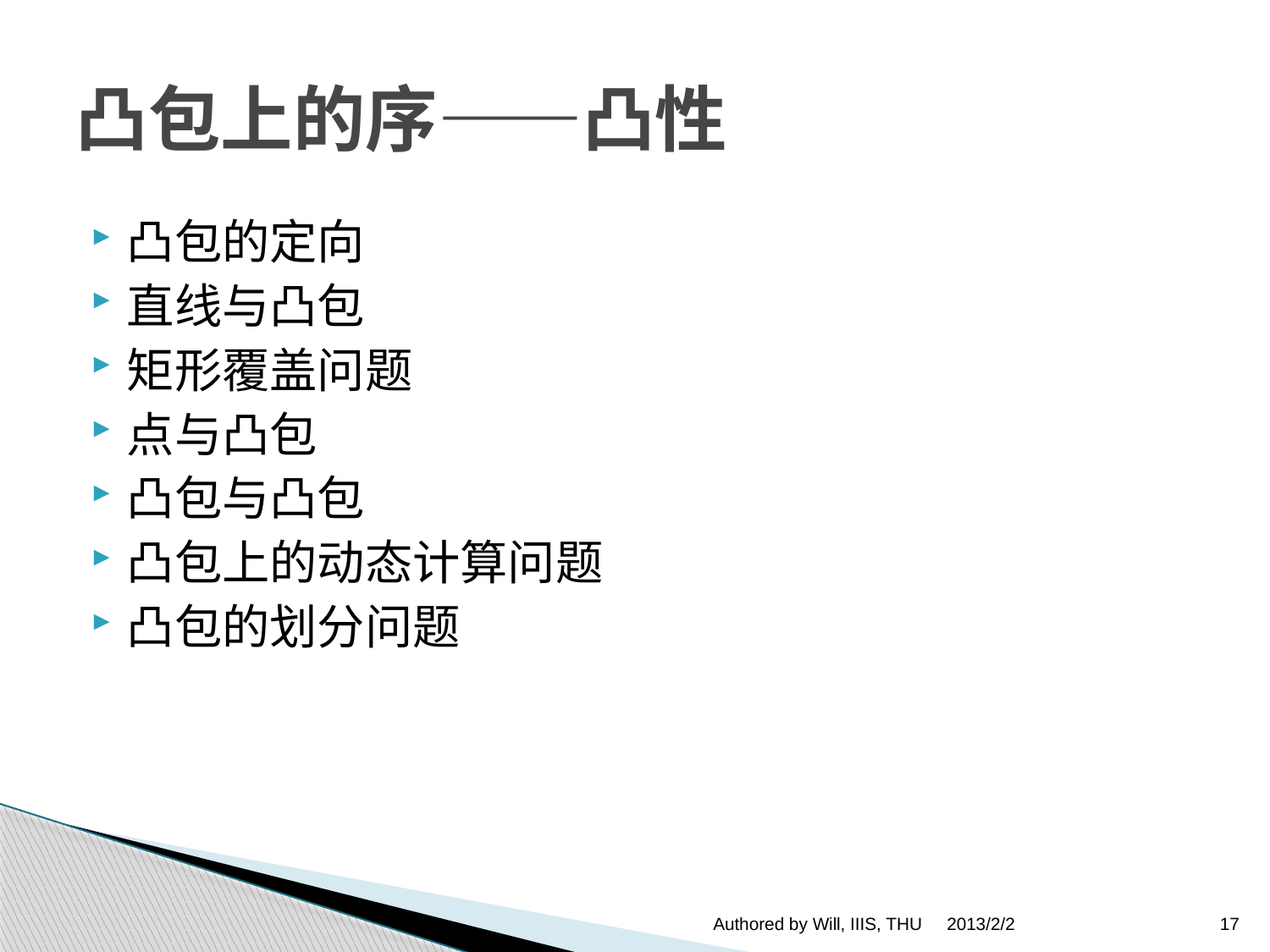

# 凸包上的序——凸性
凸包的定向
直线与凸包
矩形覆盖问题
点与凸包
凸包与凸包
凸包上的动态计算问题
凸包的划分问题

Authored by Will, IIIS, THU
2013/2/2
17